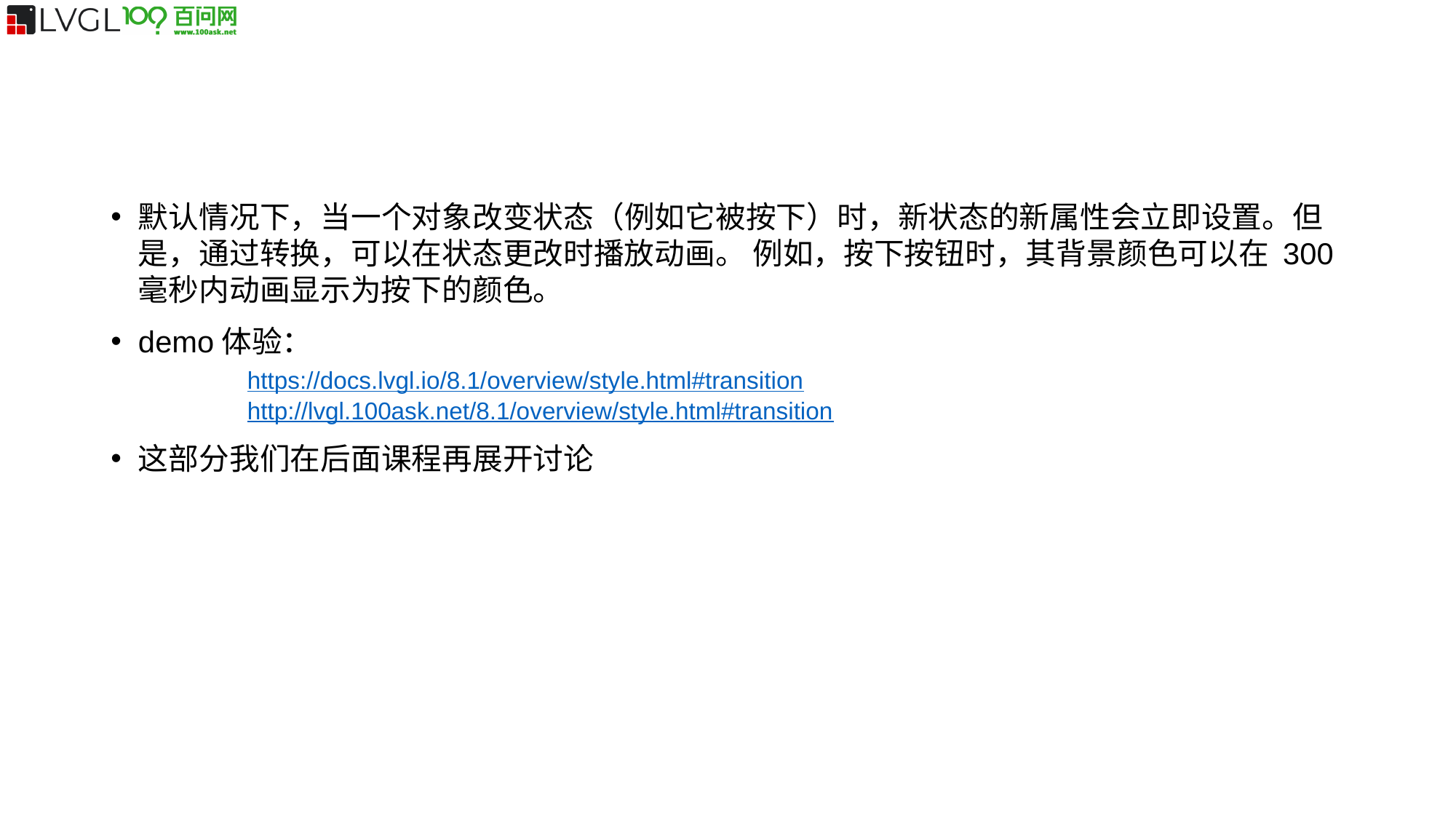

默认情况下，当一个对象改变状态（例如它被按下）时，新状态的新属性会立即设置。但是，通过转换，可以在状态更改时播放动画。 例如，按下按钮时，其背景颜色可以在 300 毫秒内动画显示为按下的颜色。
demo体验：
	https://docs.lvgl.io/8.1/overview/style.html#transition
	http://lvgl.100ask.net/8.1/overview/style.html#transition
这部分我们在后面课程再展开讨论